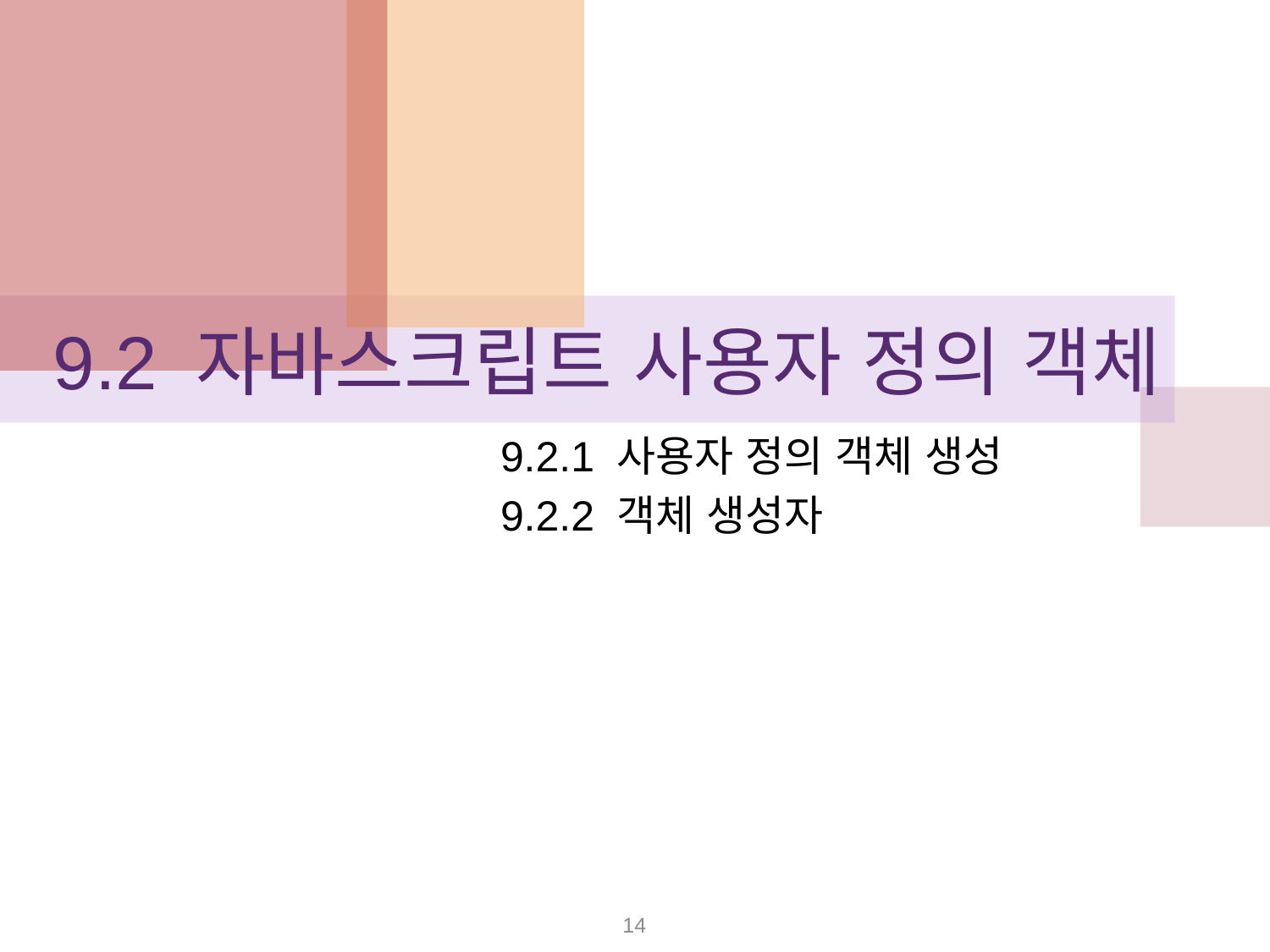

# 9.2 자바스크립트 사용자 정의 객체
9.2.1 사용자 정의 객체 생성
9.2.2 객체 생성자
14